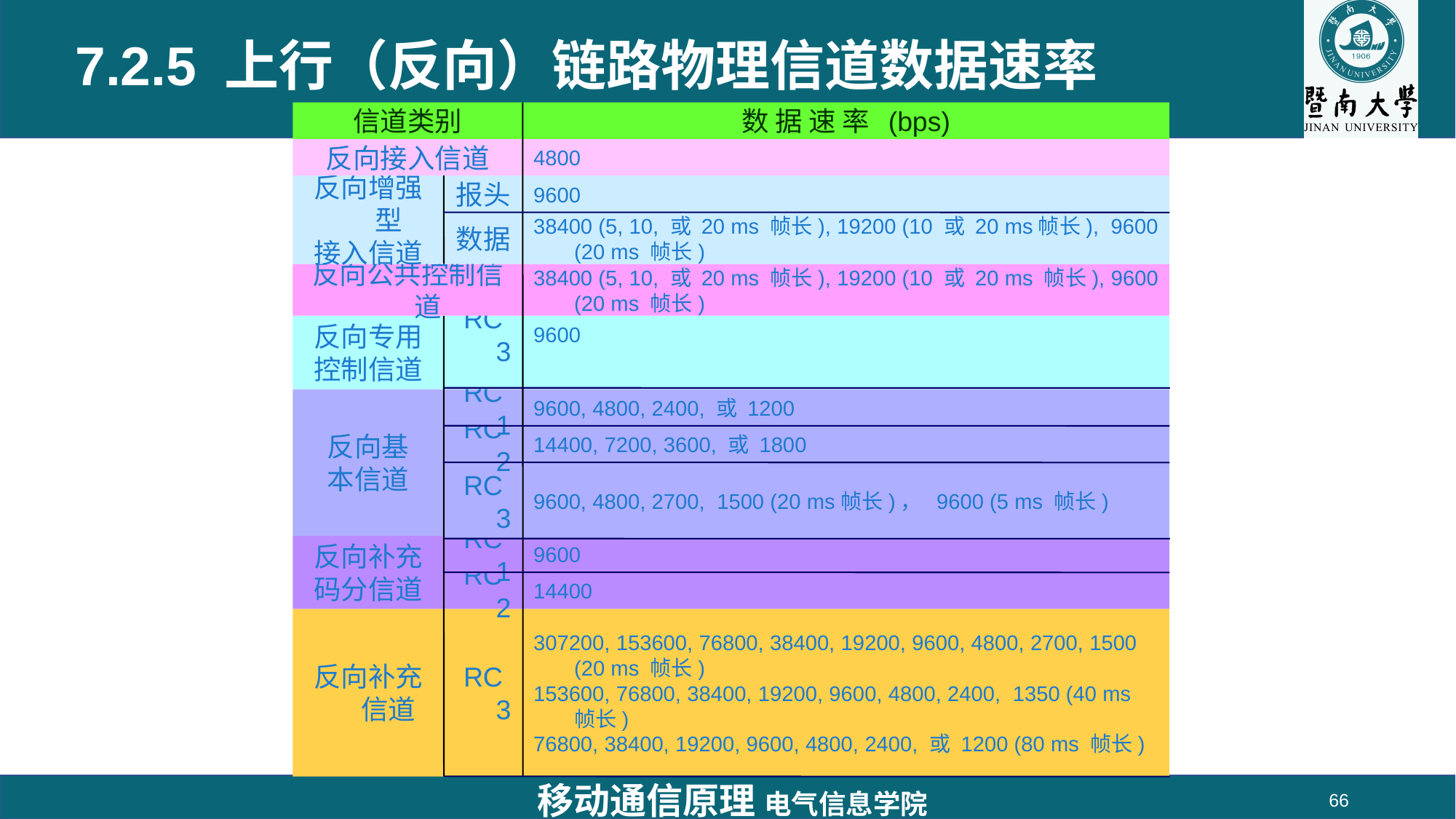

# 7.2.5 上行（反向）链路物理信道数据速率
信道类别

数 据 速 率  (bps)‏

反向接入信道

4800

反向增强型
接入信道

报头

9600

数据

38400 (5, 10, 或 20 ms 帧长), 19200 (10 或 20 ms帧长),  9600 (20 ms 帧长)‏

反向公共控制信道

38400 (5, 10, 或 20 ms 帧长), 19200 (10 或 20 ms 帧长), 9600 (20 ms 帧长)‏

反向专用
控制信道

RC 3

9600

反向基
本信道

RC 1
9600, 4800, 2400, 或 1200

RC 2

14400, 7200, 3600, 或 1800

RC 3

9600, 4800, 2700,  1500 (20 ms帧长)，  9600 (5 ms 帧长)‏

反向补充
码分信道

RC 1
9600

RC 2

14400

反向补充信道

RC 3
307200, 153600, 76800, 38400, 19200, 9600, 4800, 2700, 1500 (20 ms 帧长)‏
153600, 76800, 38400, 19200, 9600, 4800, 2400,  1350 (40 ms 帧长)‏
76800, 38400, 19200, 9600, 4800, 2400, 或 1200 (80 ms 帧长)‏

移动通信原理 电气信息学院
66